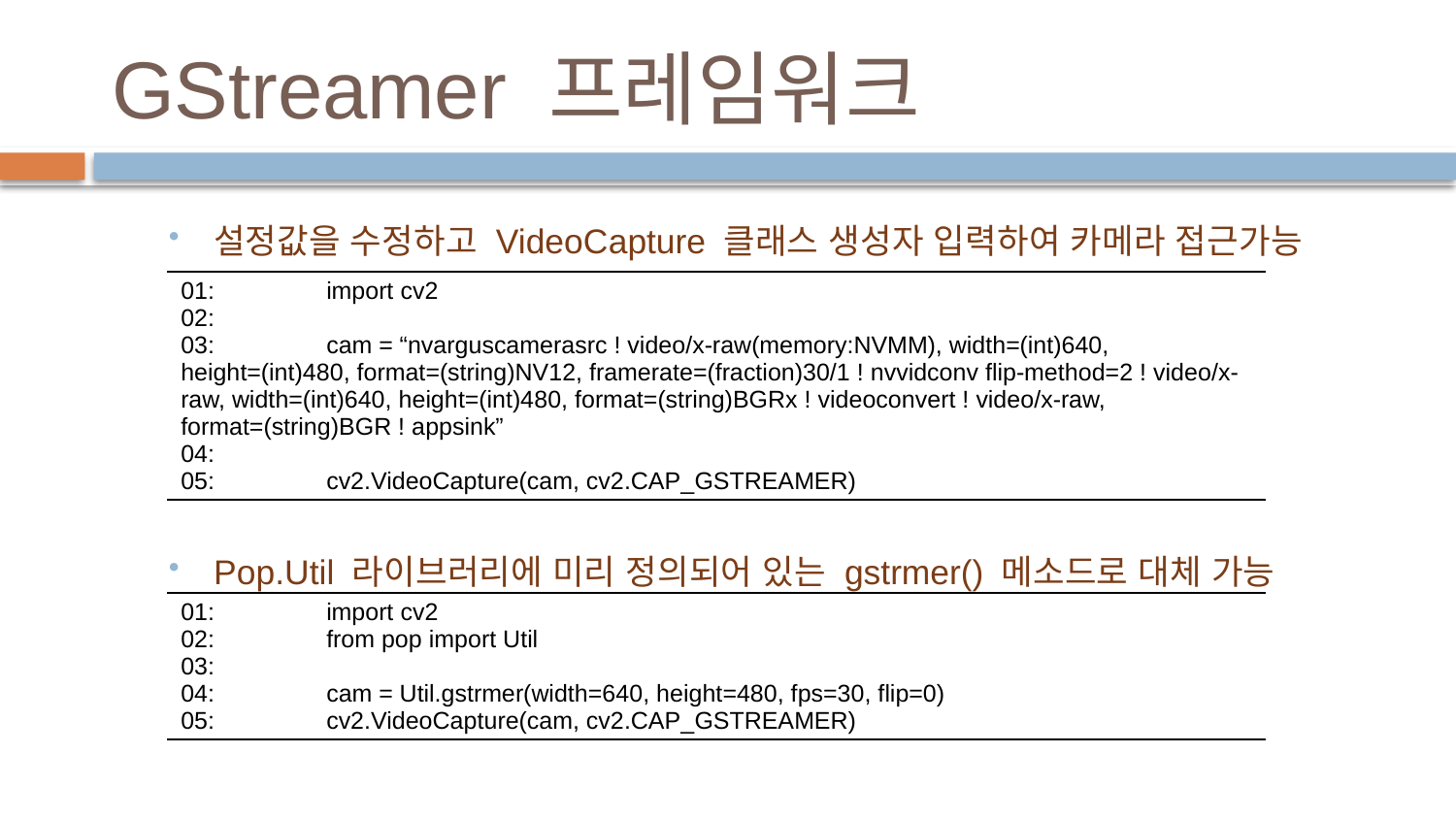

# GStreamer 프레임워크
설정값을 수정하고 VideoCapture 클래스 생성자 입력하여 카메라 접근가능

Pop.Util 라이브러리에 미리 정의되어 있는 gstrmer() 메소드로 대체 가능

| 01: import cv2 02: 03: cam = “nvarguscamerasrc ! video/x-raw(memory:NVMM), width=(int)640, height=(int)480, format=(string)NV12, framerate=(fraction)30/1 ! nvvidconv flip-method=2 ! video/x-raw, width=(int)640, height=(int)480, format=(string)BGRx ! videoconvert ! video/x-raw, format=(string)BGR ! appsink” 04: 05: cv2.VideoCapture(cam, cv2.CAP\_GSTREAMER) |
| --- |
| 01: import cv2 02: from pop import Util 03: 04: cam = Util.gstrmer(width=640, height=480, fps=30, flip=0) 05: cv2.VideoCapture(cam, cv2.CAP\_GSTREAMER) |
| --- |